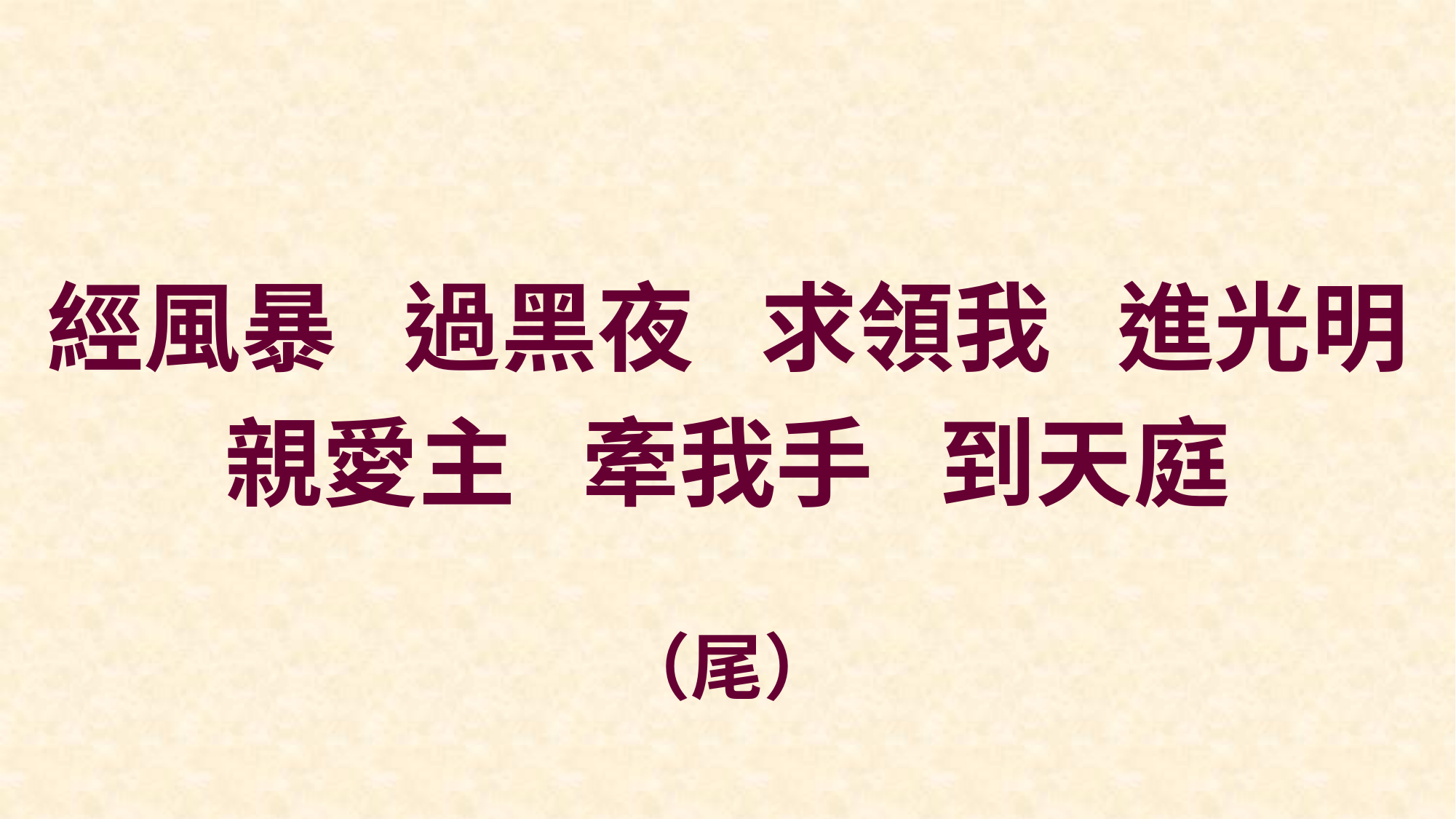

經風暴   過黑夜   求領我   進光明
親愛主   牽我手   到天庭
（尾）